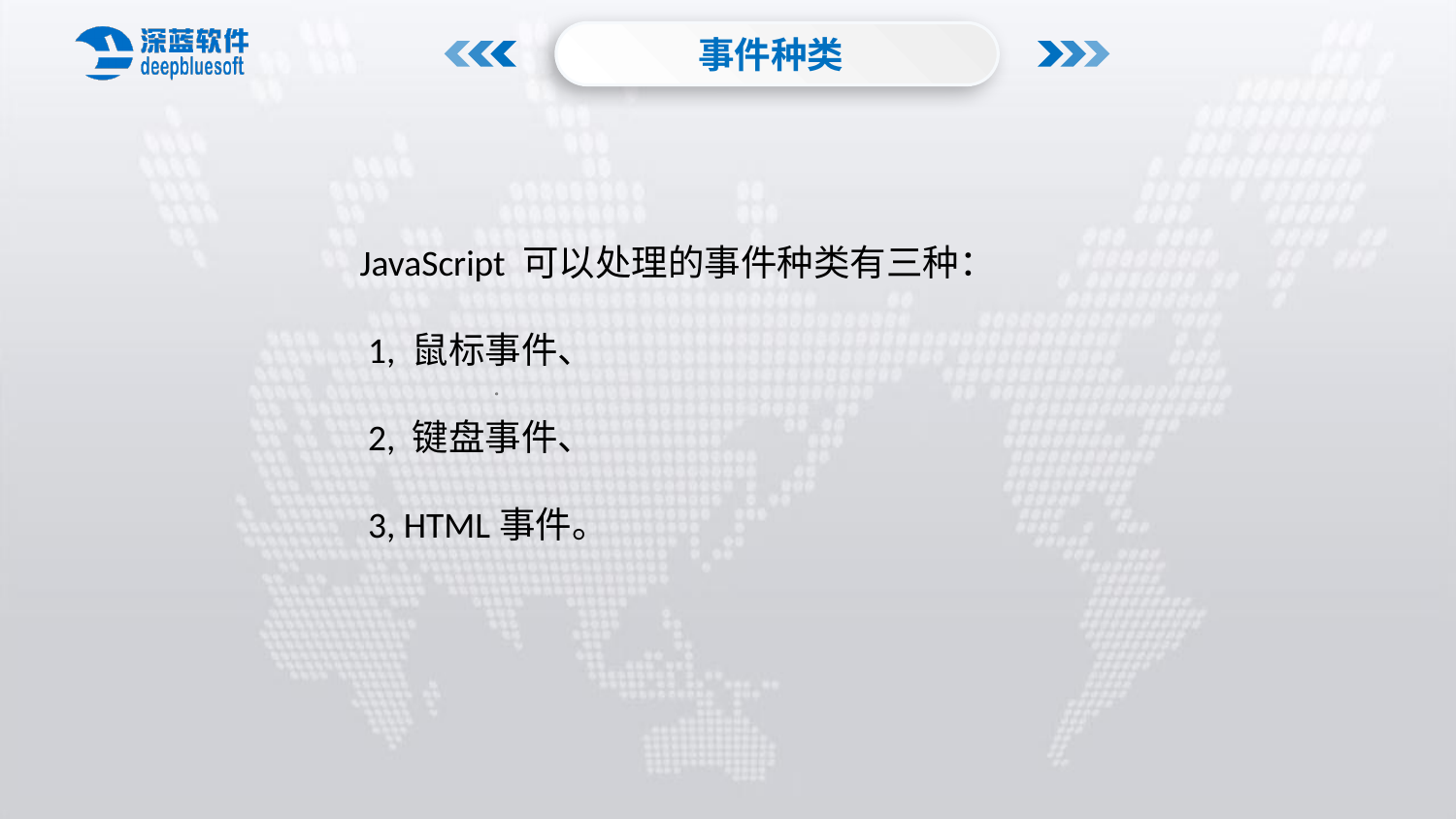

事件种类

JavaScript 可以处理的事件种类有三种：

 1, 鼠标事件、

 2, 键盘事件、

 3, HTML事件。